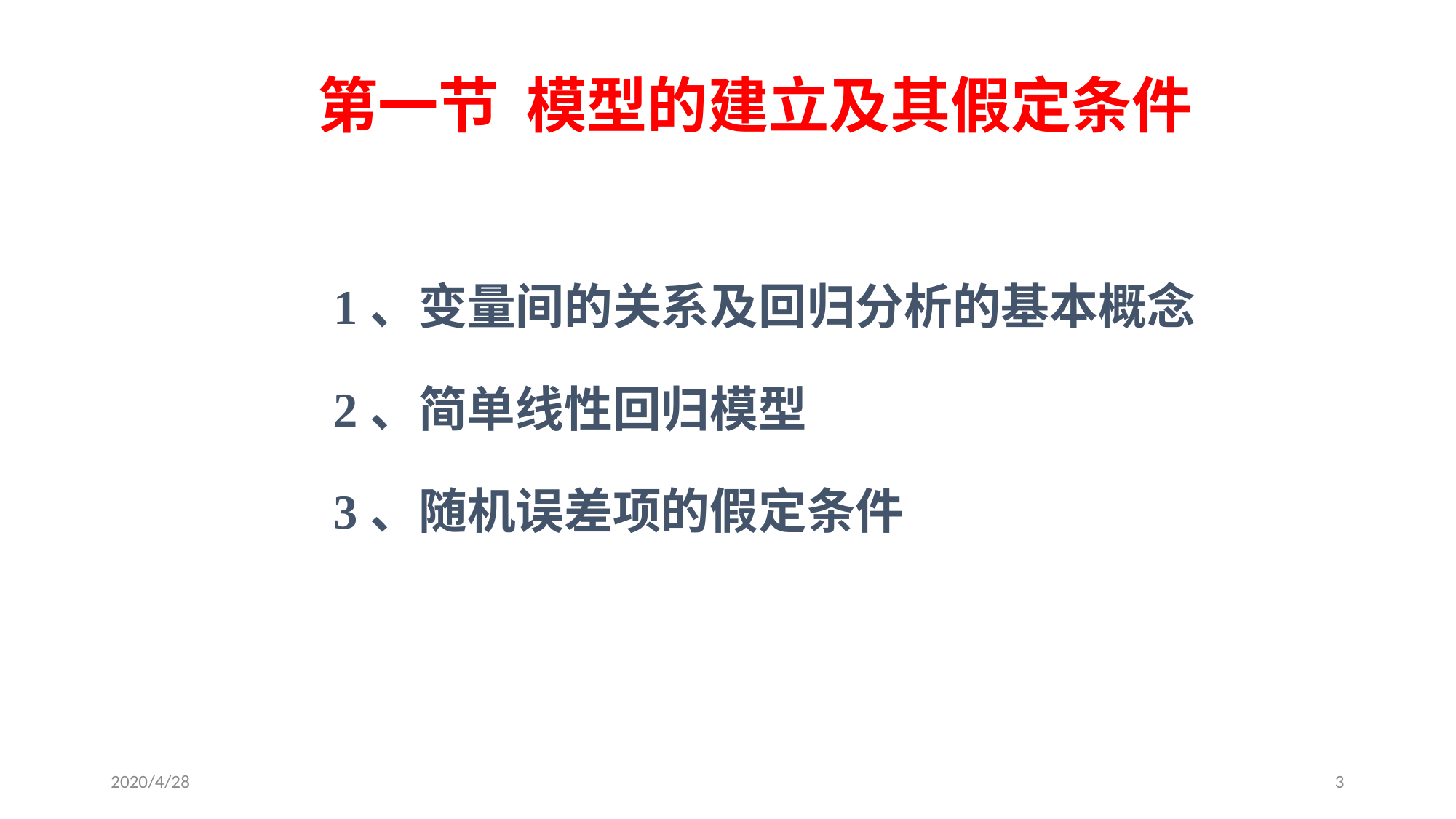

# 第一节  模型的建立及其假定条件
1、变量间的关系及回归分析的基本概念
2、简单线性回归模型
3、随机误差项的假定条件
2020/4/28
3